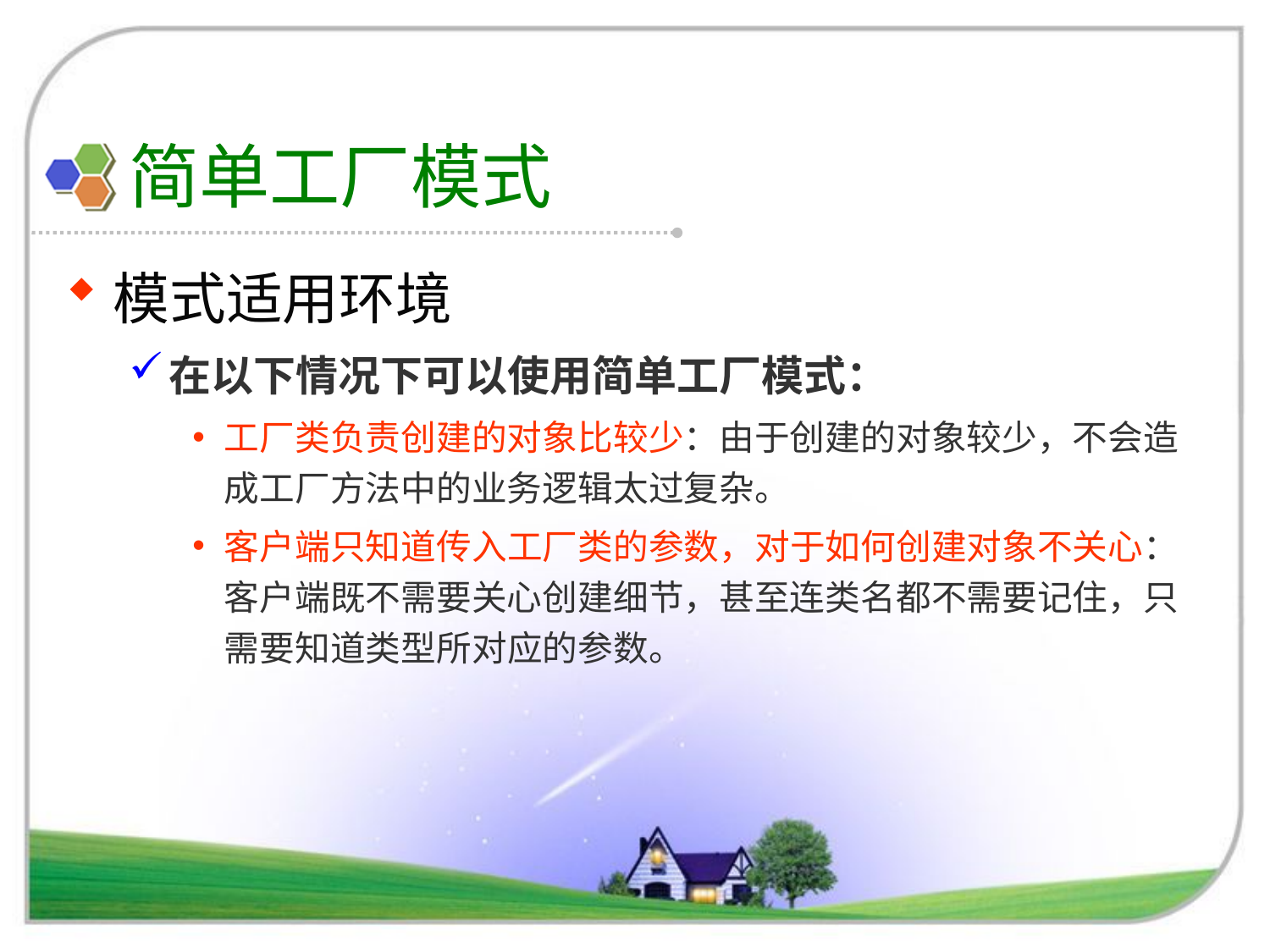

# 简单工厂模式
模式适用环境
在以下情况下可以使用简单工厂模式：
工厂类负责创建的对象比较少：由于创建的对象较少，不会造成工厂方法中的业务逻辑太过复杂。
客户端只知道传入工厂类的参数，对于如何创建对象不关心：客户端既不需要关心创建细节，甚至连类名都不需要记住，只需要知道类型所对应的参数。